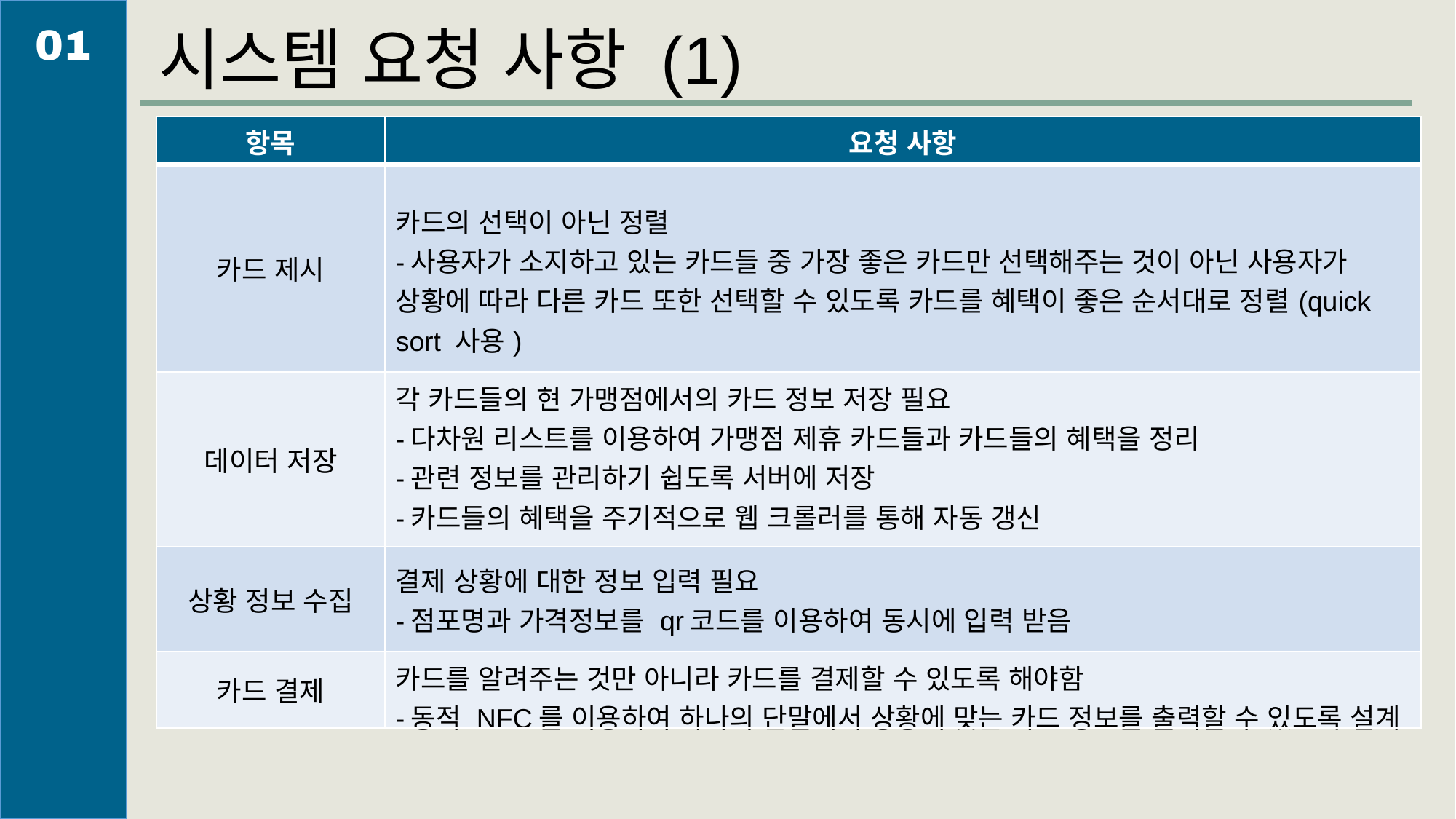

01
시스템 요청 사항 (1)
| 항목 | 요청 사항 |
| --- | --- |
| 카드 제시 | 카드의 선택이 아닌 정렬 -사용자가 소지하고 있는 카드들 중 가장 좋은 카드만 선택해주는 것이 아닌 사용자가 상황에 따라 다른 카드 또한 선택할 수 있도록 카드를 혜택이 좋은 순서대로 정렬(quick sort 사용) |
| 데이터 저장 | 각 카드들의 현 가맹점에서의 카드 정보 저장 필요 -다차원 리스트를 이용하여 가맹점 제휴 카드들과 카드들의 혜택을 정리 -관련 정보를 관리하기 쉽도록 서버에 저장 -카드들의 혜택을 주기적으로 웹 크롤러를 통해 자동 갱신 |
| 상황 정보 수집 | 결제 상황에 대한 정보 입력 필요 -점포명과 가격정보를 qr코드를 이용하여 동시에 입력 받음 |
| 카드 결제 | 카드를 알려주는 것만 아니라 카드를 결제할 수 있도록 해야함 -동적 NFC를 이용하여 하나의 단말에서 상황에 맞는 카드 정보를 출력할 수 있도록 설계 |